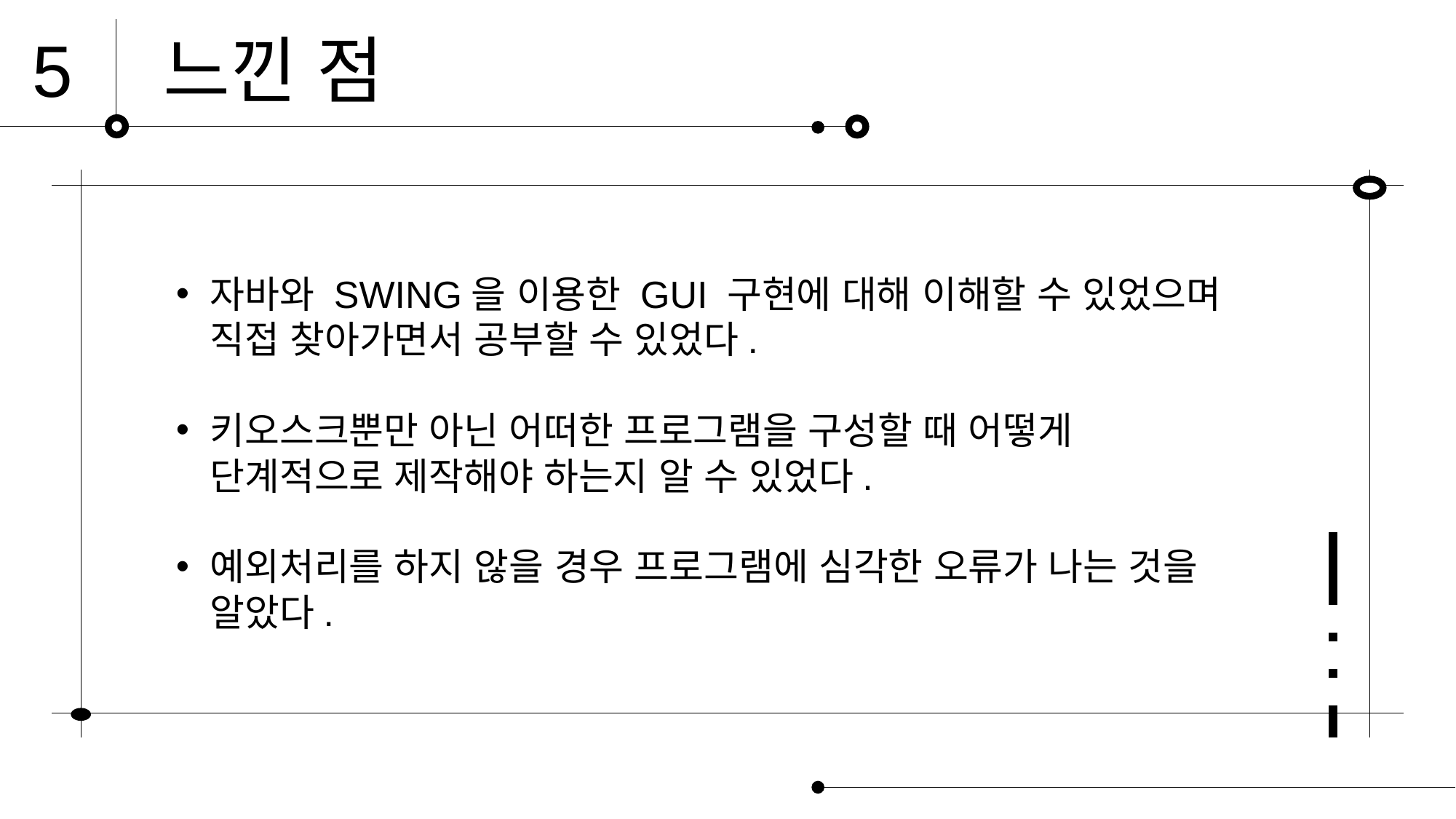

5
느낀 점

자바와 SWING을 이용한 GUI 구현에 대해 이해할 수 있었으며 직접 찾아가면서 공부할 수 있었다.

키오스크뿐만 아닌 어떠한 프로그램을 구성할 때 어떻게 단계적으로 제작해야 하는지 알 수 있었다.

예외처리를 하지 않을 경우 프로그램에 심각한 오류가 나는 것을 알았다.